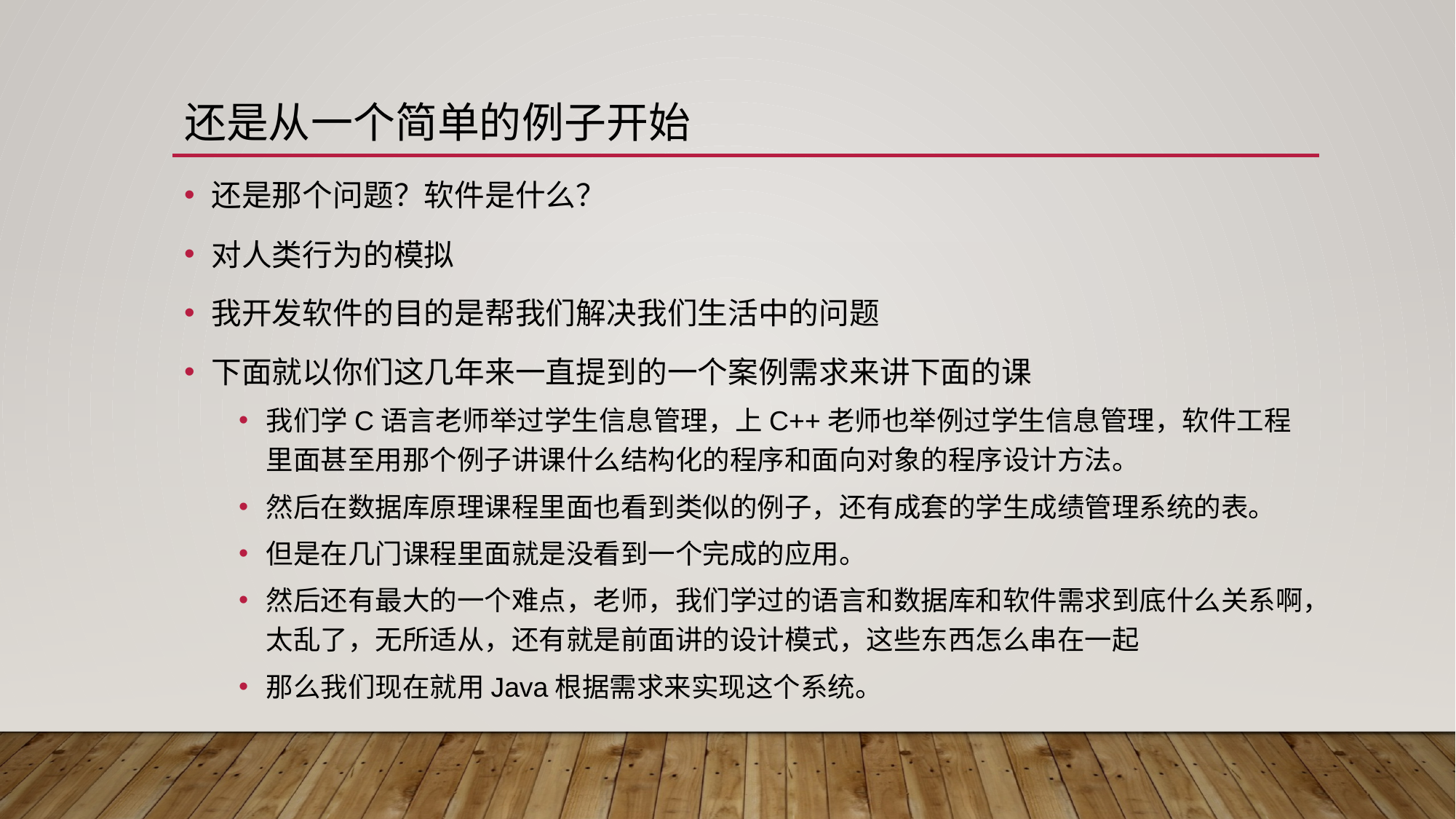

# 还是从一个简单的例子开始
还是那个问题？软件是什么？
对人类行为的模拟
我开发软件的目的是帮我们解决我们生活中的问题
下面就以你们这几年来一直提到的一个案例需求来讲下面的课
我们学C语言老师举过学生信息管理，上C++老师也举例过学生信息管理，软件工程里面甚至用那个例子讲课什么结构化的程序和面向对象的程序设计方法。
然后在数据库原理课程里面也看到类似的例子，还有成套的学生成绩管理系统的表。
但是在几门课程里面就是没看到一个完成的应用。
然后还有最大的一个难点，老师，我们学过的语言和数据库和软件需求到底什么关系啊，太乱了，无所适从，还有就是前面讲的设计模式，这些东西怎么串在一起
那么我们现在就用Java根据需求来实现这个系统。